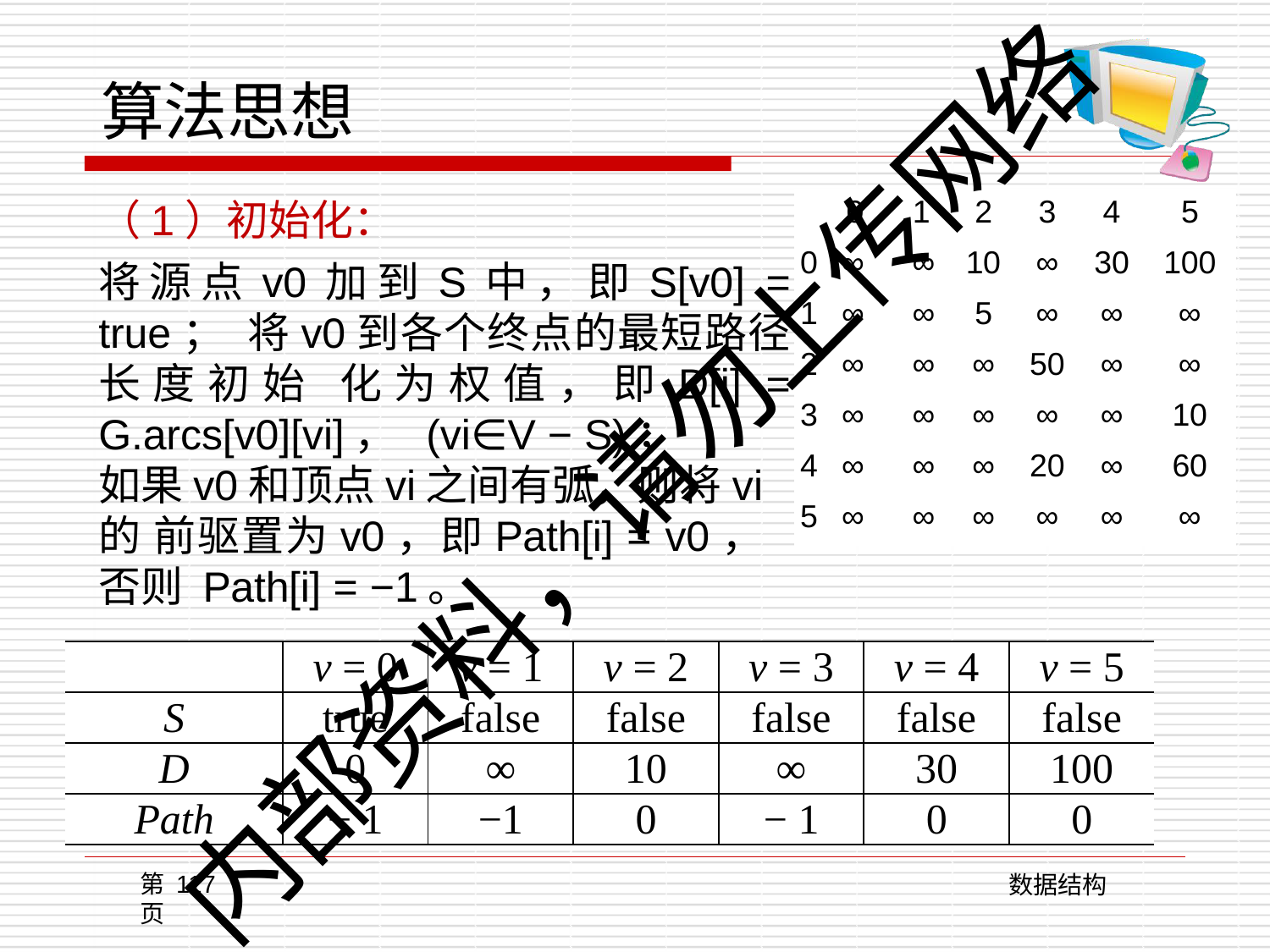

# 算法思想

（1）初始化：
将源点v0加到S中，即S[v0] = true；  将v0到各个终点的最短路径长度初始 化为权值，即D[i] = G.arcs[v0][vi]，  (vi∈V − S)；
如果v0和顶点vi之间有弧，则将vi的 前驱置为v0，即Path[i] = v0，否则 Path[i] = −1。
|  | 0 | 1 | 2 | 3 | 4 | 5 |
| --- | --- | --- | --- | --- | --- | --- |
| 0 | ∞ | ∞ | 10 | ∞ | 30 | 100 |
| 1 | ∞ | ∞ | 5 | ∞ | ∞ | ∞ |
| 2 | ∞ | ∞ | ∞ | 50 | ∞ | ∞ |
| 3 | ∞ | ∞ | ∞ | ∞ | ∞ | 10 |
| 4 | ∞ | ∞ | ∞ | 20 | ∞ | 60 |
| 5 | ∞ | ∞ | ∞ | ∞ | ∞ | ∞ |
内部资料，请勿上传网络
|  | v = 0 | v = 1 | v = 2 | v = 3 | v = 4 | v = 5 |
| --- | --- | --- | --- | --- | --- | --- |
| S | true | false | false | false | false | false |
| D | 0 | ∞ | 10 | ∞ | 30 | 100 |
| Path | − 1 | −1 | 0 | − 1 | 0 | 0 |

第 117 页
数据结构